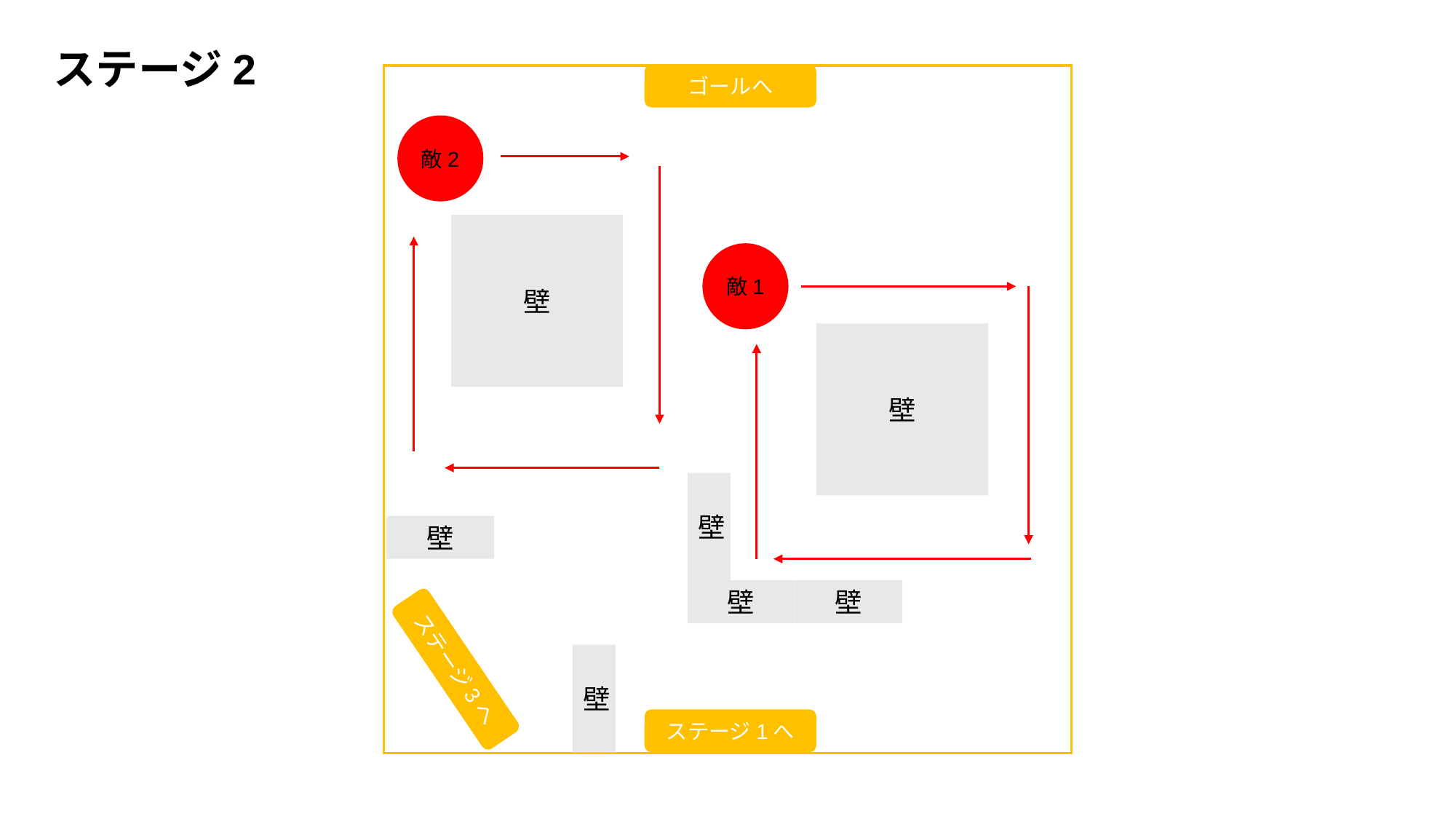

ステージ2
ゴールへ

敵2
壁
敵1
壁
壁
壁
壁
壁
壁
ステージ3へ
ステージ1へ